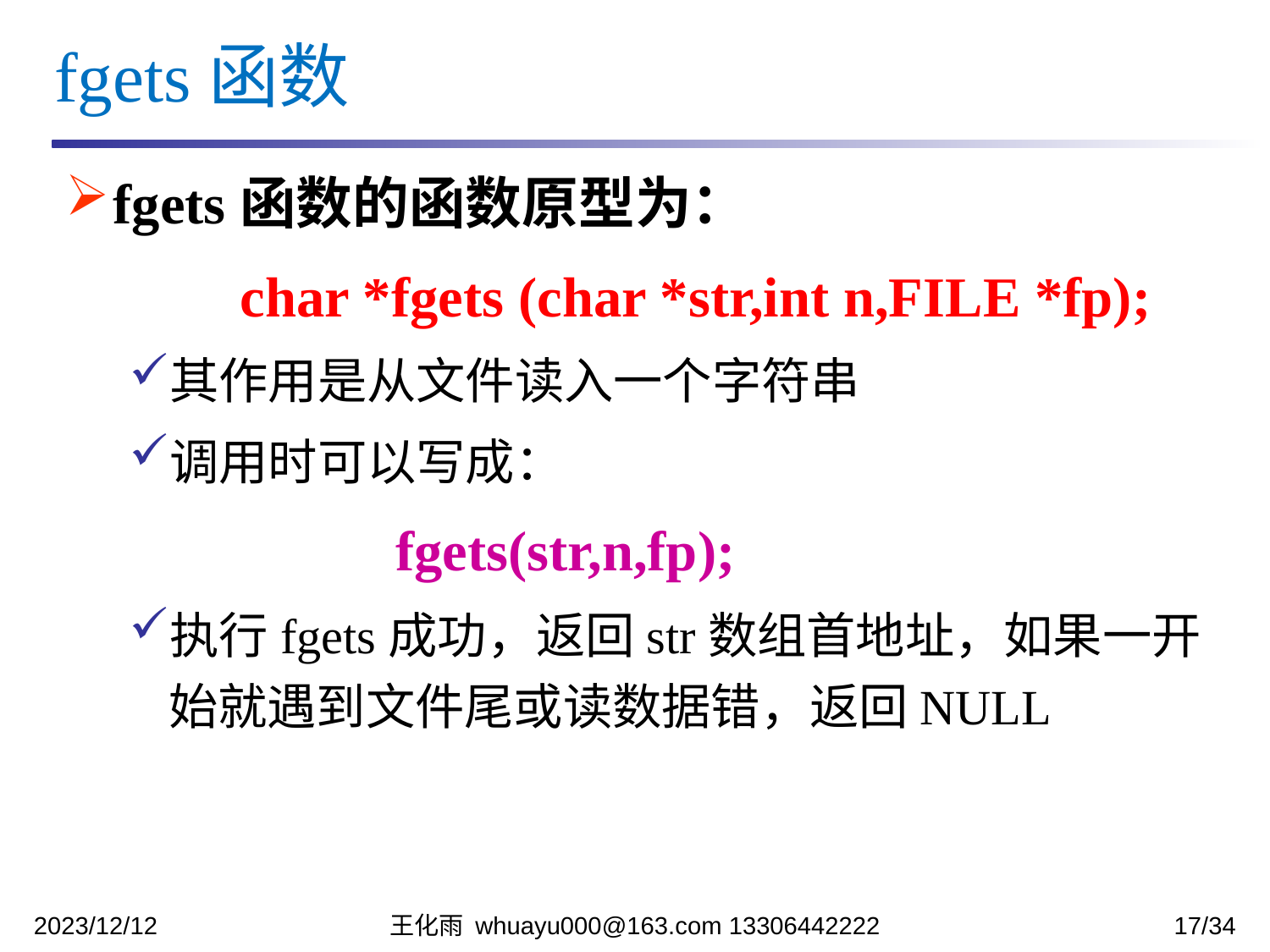

fgets函数
fgets函数的函数原型为：
		char *fgets (char *str,int n,FILE *fp);
其作用是从文件读入一个字符串
调用时可以写成：
			  fgets(str,n,fp);
执行fgets成功，返回str数组首地址，如果一开始就遇到文件尾或读数据错，返回NULL
2023/12/12
王化雨 whuayu000@163.com 13306442222
17/34